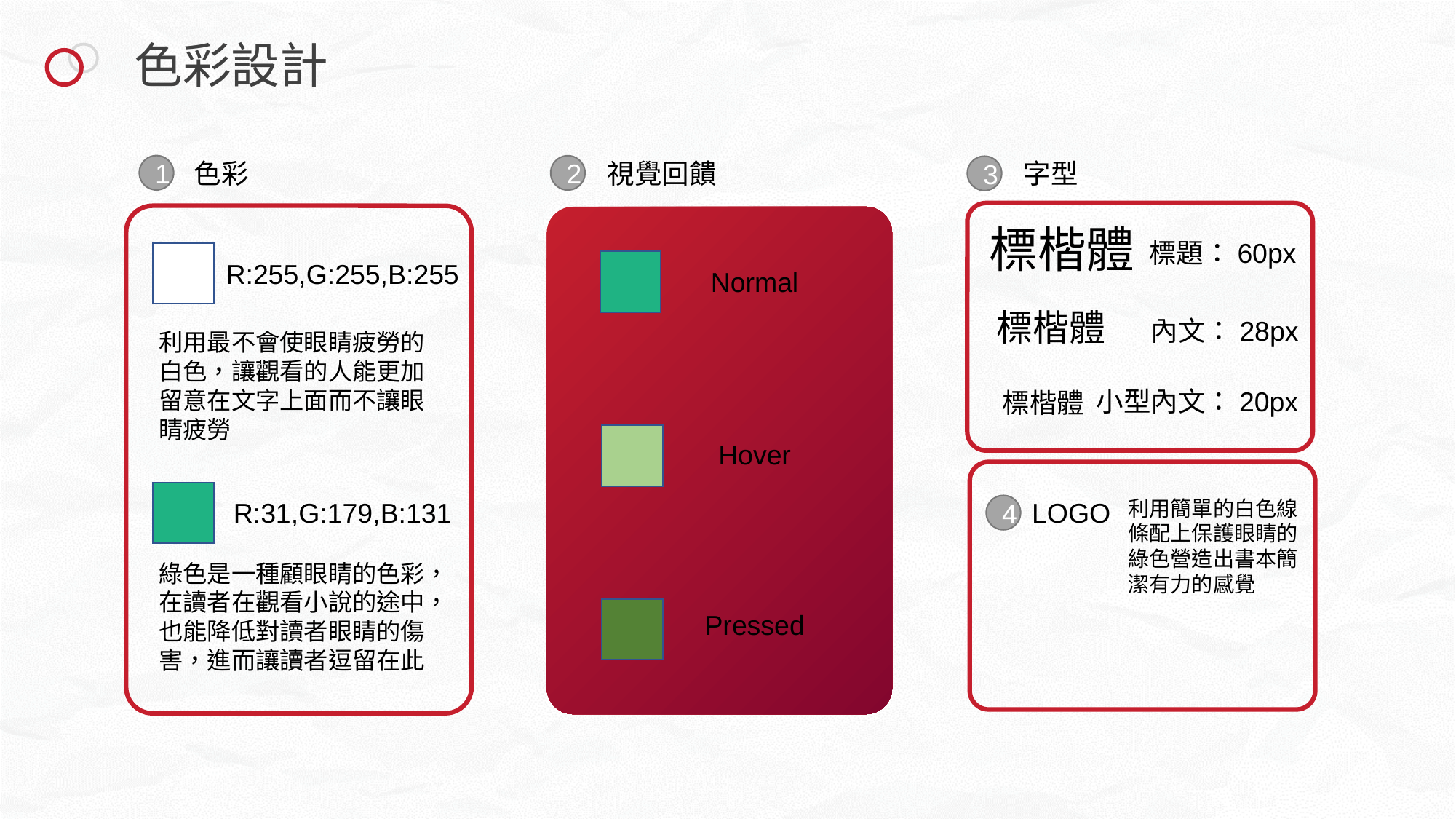

色彩設計

色彩
視覺回饋
字型
1
2
3

標楷體
標題：60px

R:255,G:255,B:255

Normal
標楷體
內文：28px
利用最不會使眼睛疲勞的白色，讓觀看的人能更加留意在文字上面而不讓眼睛疲勞
小型內文：20px
標楷體

Hover

利用簡單的白色線條配上保護眼睛的綠色營造出書本簡潔有力的感覺
LOGO
R:31,G:179,B:131
4
綠色是一種顧眼睛的色彩，在讀者在觀看小說的途中，也能降低對讀者眼睛的傷害，進而讓讀者逗留在此

Pressed